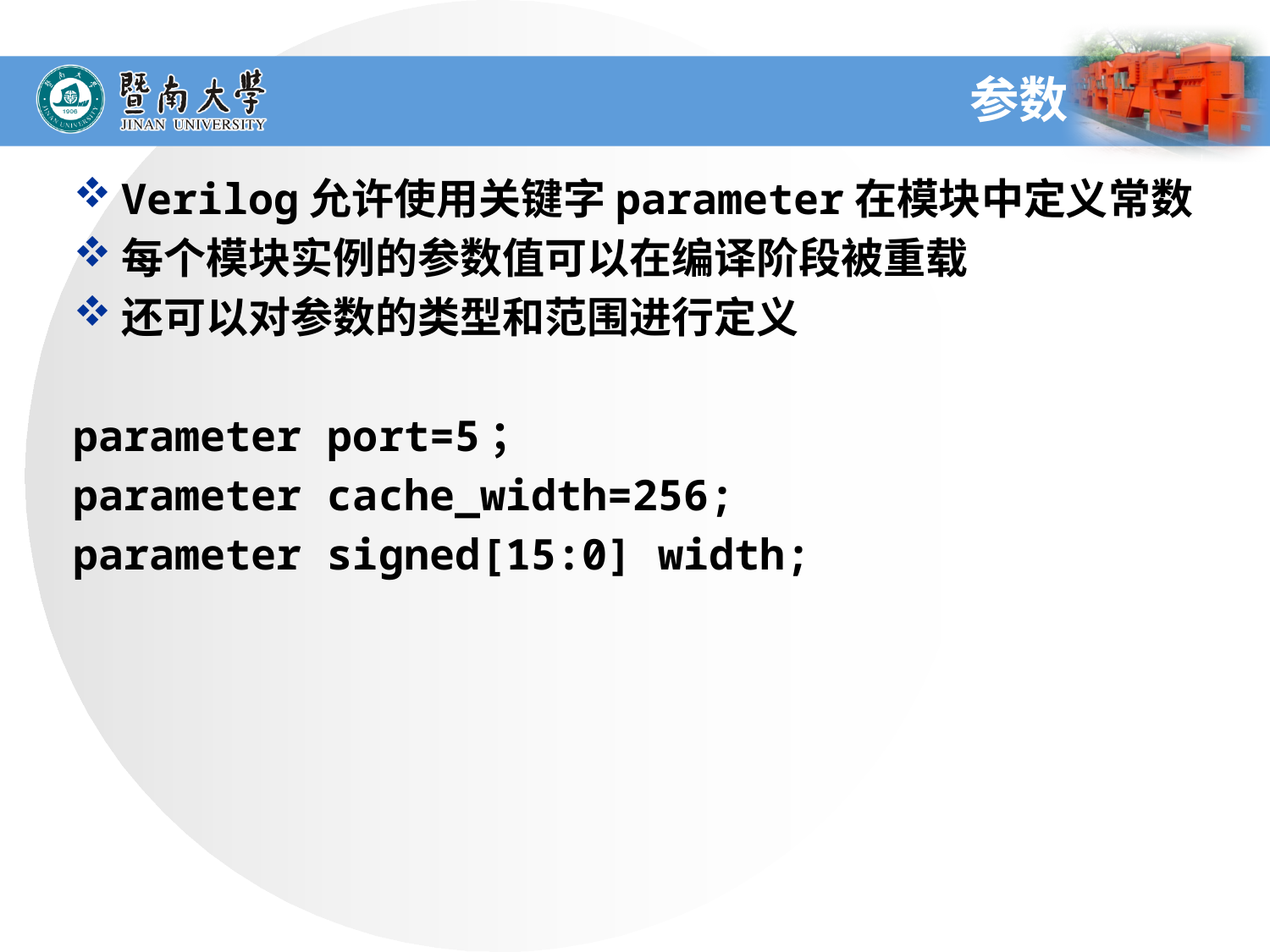

# 参数
Verilog允许使用关键字parameter在模块中定义常数
每个模块实例的参数值可以在编译阶段被重载
还可以对参数的类型和范围进行定义

parameter port=5；
parameter cache_width=256;
parameter signed[15:0] width;